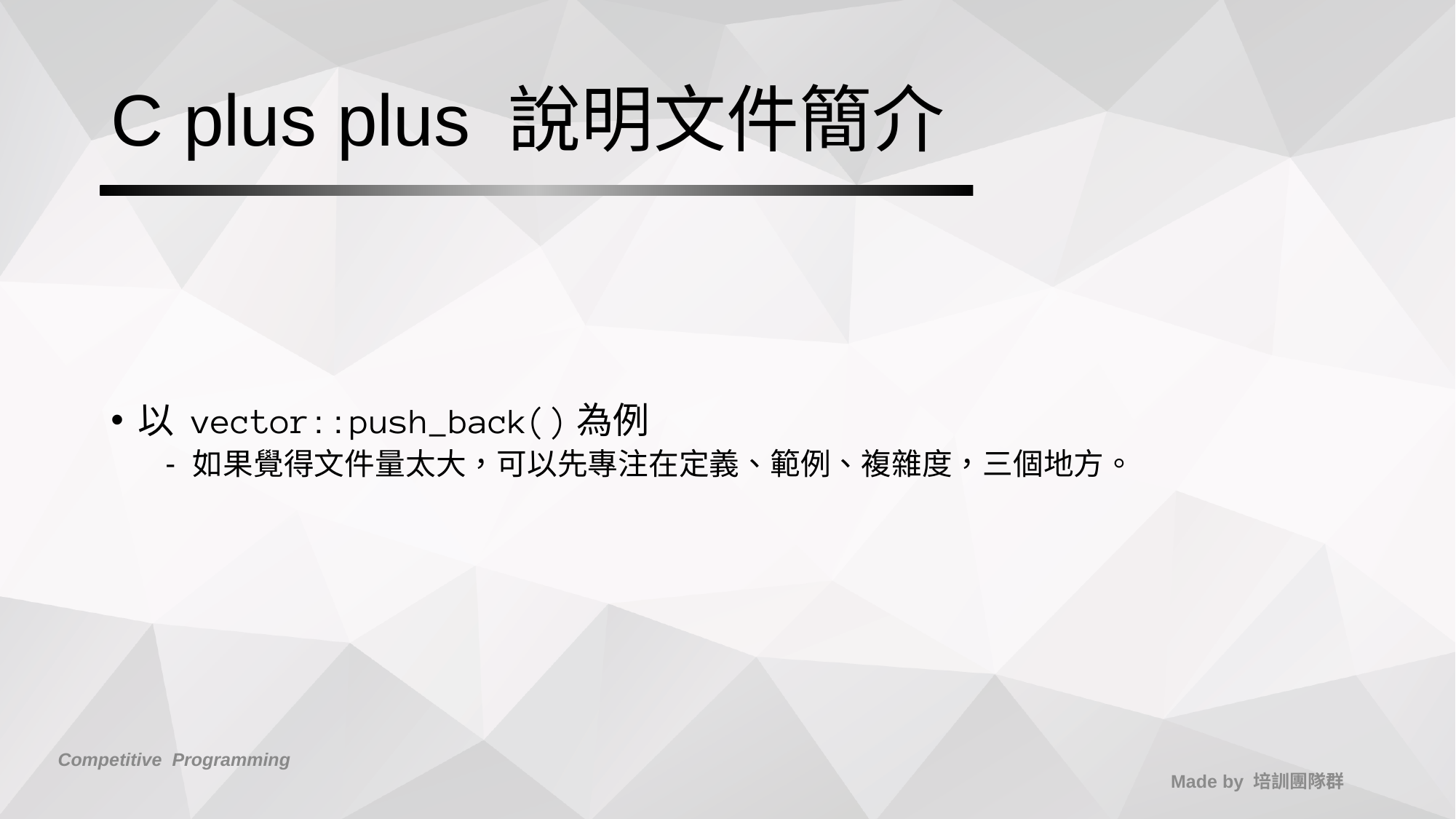

# C plus plus 說明文件簡介
以 vector::push_back()為例
如果覺得文件量太大，可以先專注在定義、範例、複雜度，三個地方。